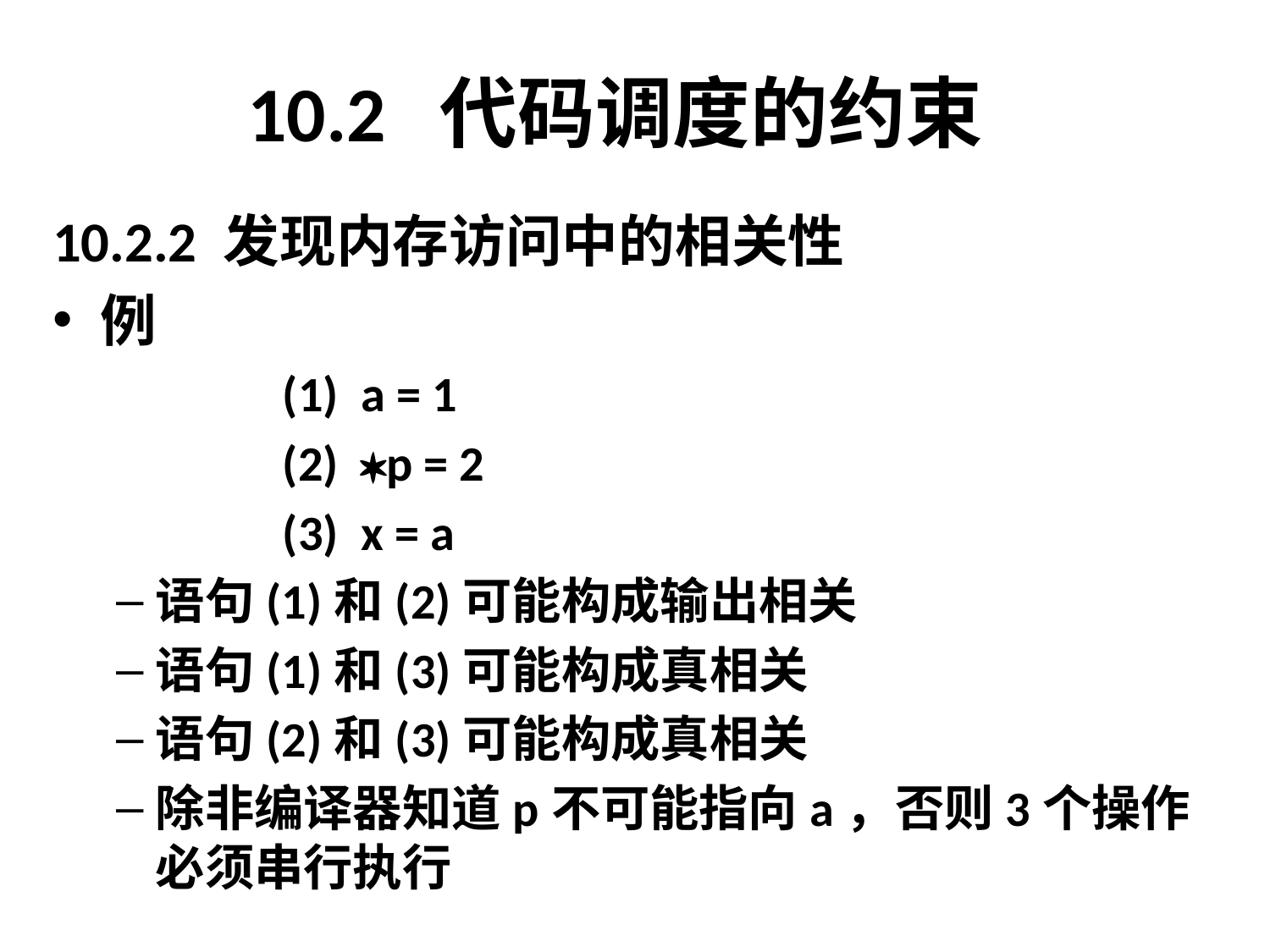

# 10.2  代码调度的约束
10.2.2 发现内存访问中的相关性
例
		(1)  a = 1
		(2)  ∗p = 2
		(3)  x = a
语句(1)和(2)可能构成输出相关
语句(1)和(3)可能构成真相关
语句(2)和(3)可能构成真相关
除非编译器知道p不可能指向a，否则3个操作必须串行执行